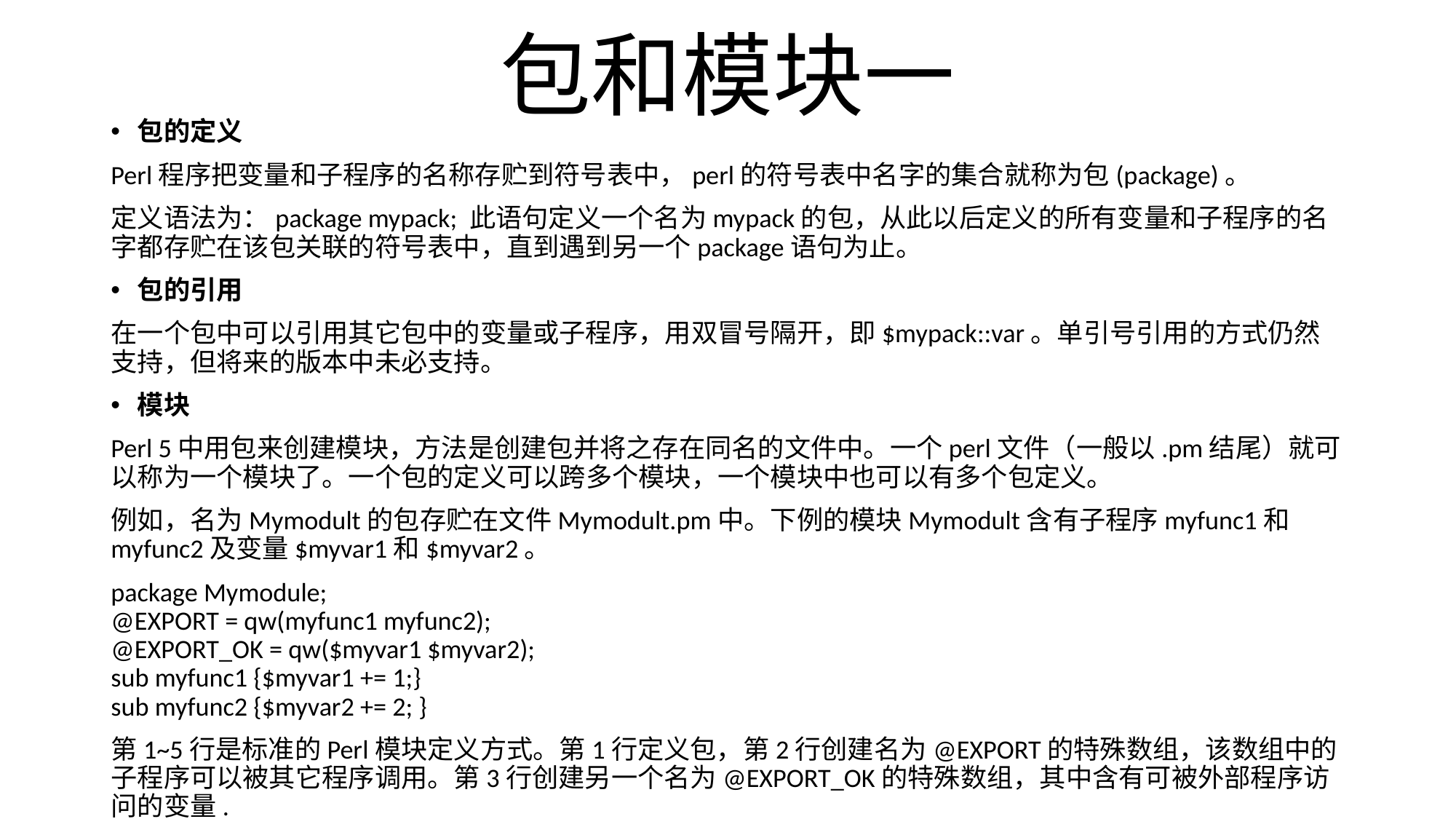

# 包和模块一
包的定义
Perl程序把变量和子程序的名称存贮到符号表中，perl的符号表中名字的集合就称为包(package)。
定义语法为：package mypack; 此语句定义一个名为mypack的包，从此以后定义的所有变量和子程序的名字都存贮在该包关联的符号表中，直到遇到另一个package语句为止。
包的引用
在一个包中可以引用其它包中的变量或子程序，用双冒号隔开，即$mypack::var。单引号引用的方式仍然支持，但将来的版本中未必支持。
模块
Perl 5中用包来创建模块，方法是创建包并将之存在同名的文件中。一个perl文件（一般以.pm结尾）就可以称为一个模块了。一个包的定义可以跨多个模块，一个模块中也可以有多个包定义。
例如，名为Mymodult的包存贮在文件Mymodult.pm中。下例的模块Mymodult含有子程序myfunc1和myfunc2及变量$myvar1和$myvar2。
package Mymodule;
@EXPORT = qw(myfunc1 myfunc2);
@EXPORT_OK = qw($myvar1 $myvar2);
sub myfunc1 {$myvar1 += 1;}
sub myfunc2 {$myvar2 += 2; }
第1~5行是标准的Perl模块定义方式。第1行定义包，第2行创建名为@EXPORT的特殊数组，该数组中的子程序可以被其它程序调用。第3行创建另一个名为@EXPORT_OK的特殊数组，其中含有可被外部程序访问的变量.